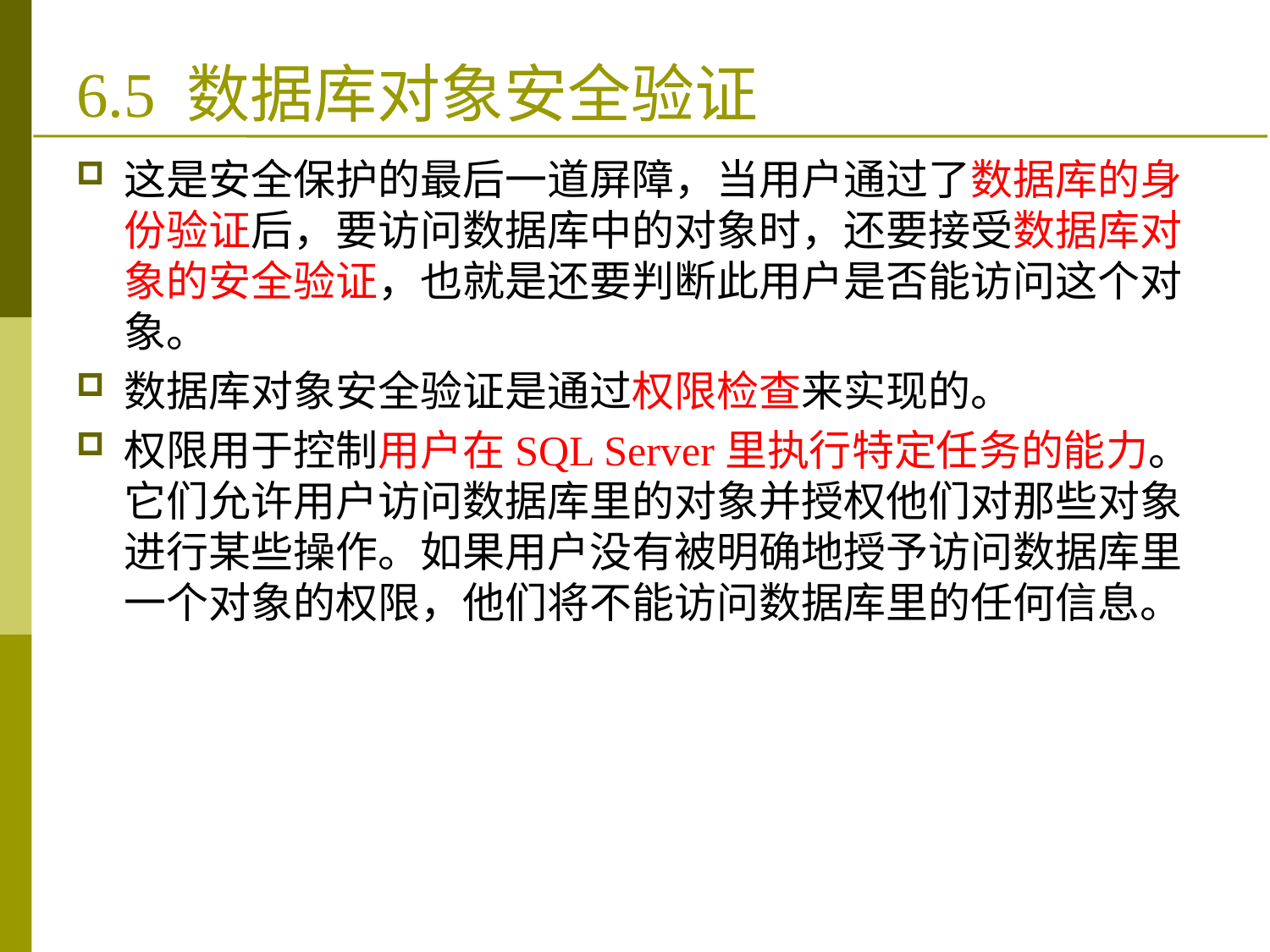

# 6.5 数据库对象安全验证
这是安全保护的最后一道屏障，当用户通过了数据库的身份验证后，要访问数据库中的对象时，还要接受数据库对象的安全验证，也就是还要判断此用户是否能访问这个对象。
数据库对象安全验证是通过权限检查来实现的。
权限用于控制用户在SQL Server里执行特定任务的能力。它们允许用户访问数据库里的对象并授权他们对那些对象进行某些操作。如果用户没有被明确地授予访问数据库里一个对象的权限，他们将不能访问数据库里的任何信息。